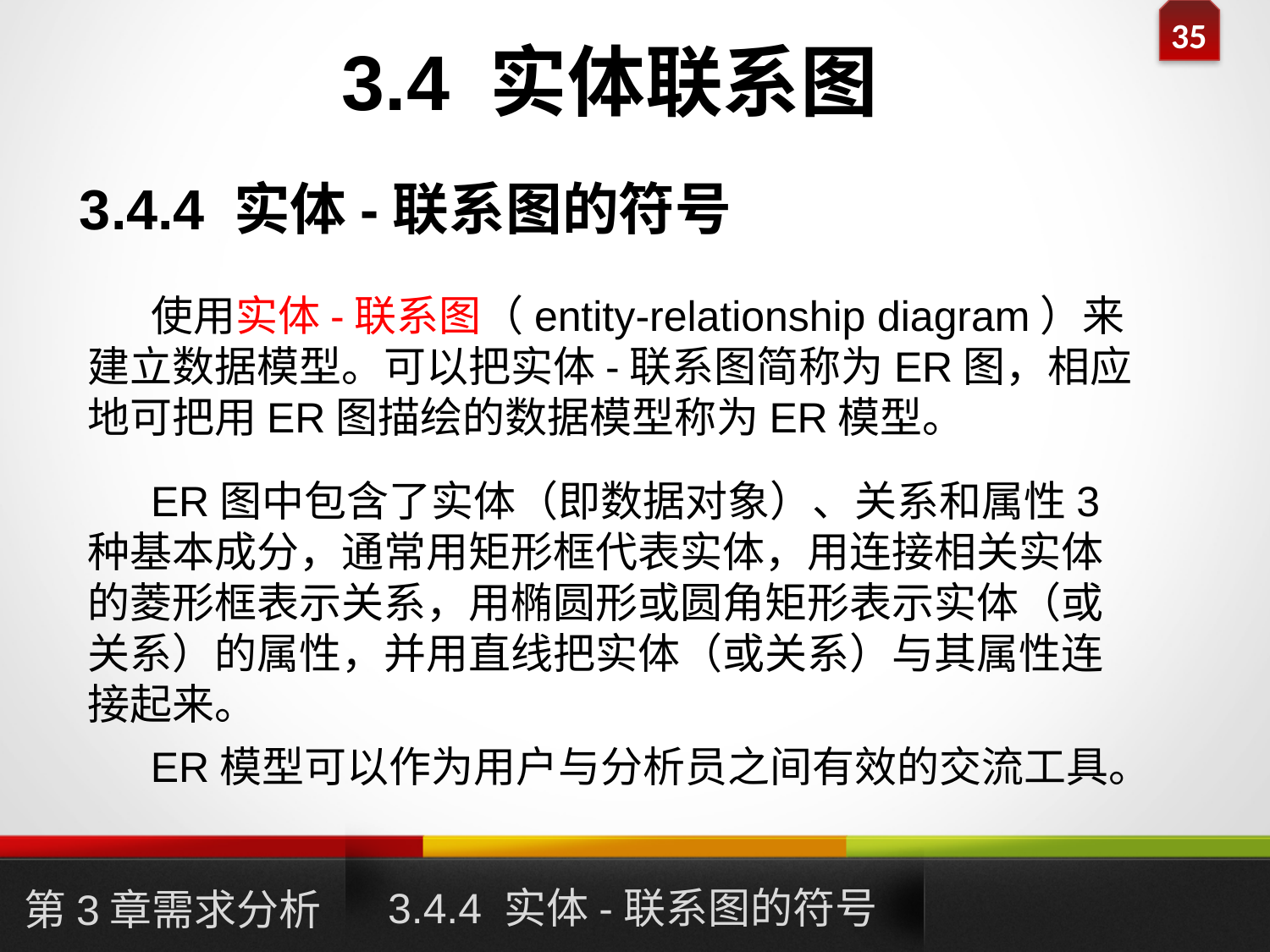

# 3.4 实体联系图
3.4.4 实体-联系图的符号
使用实体-联系图（entity-relationship diagram）来建立数据模型。可以把实体-联系图简称为ER图，相应地可把用ER图描绘的数据模型称为ER模型。
ER图中包含了实体（即数据对象）、关系和属性3种基本成分，通常用矩形框代表实体，用连接相关实体的菱形框表示关系，用椭圆形或圆角矩形表示实体（或关系）的属性，并用直线把实体（或关系）与其属性连接起来。
ER模型可以作为用户与分析员之间有效的交流工具。
3.4.4 实体-联系图的符号
第3章需求分析